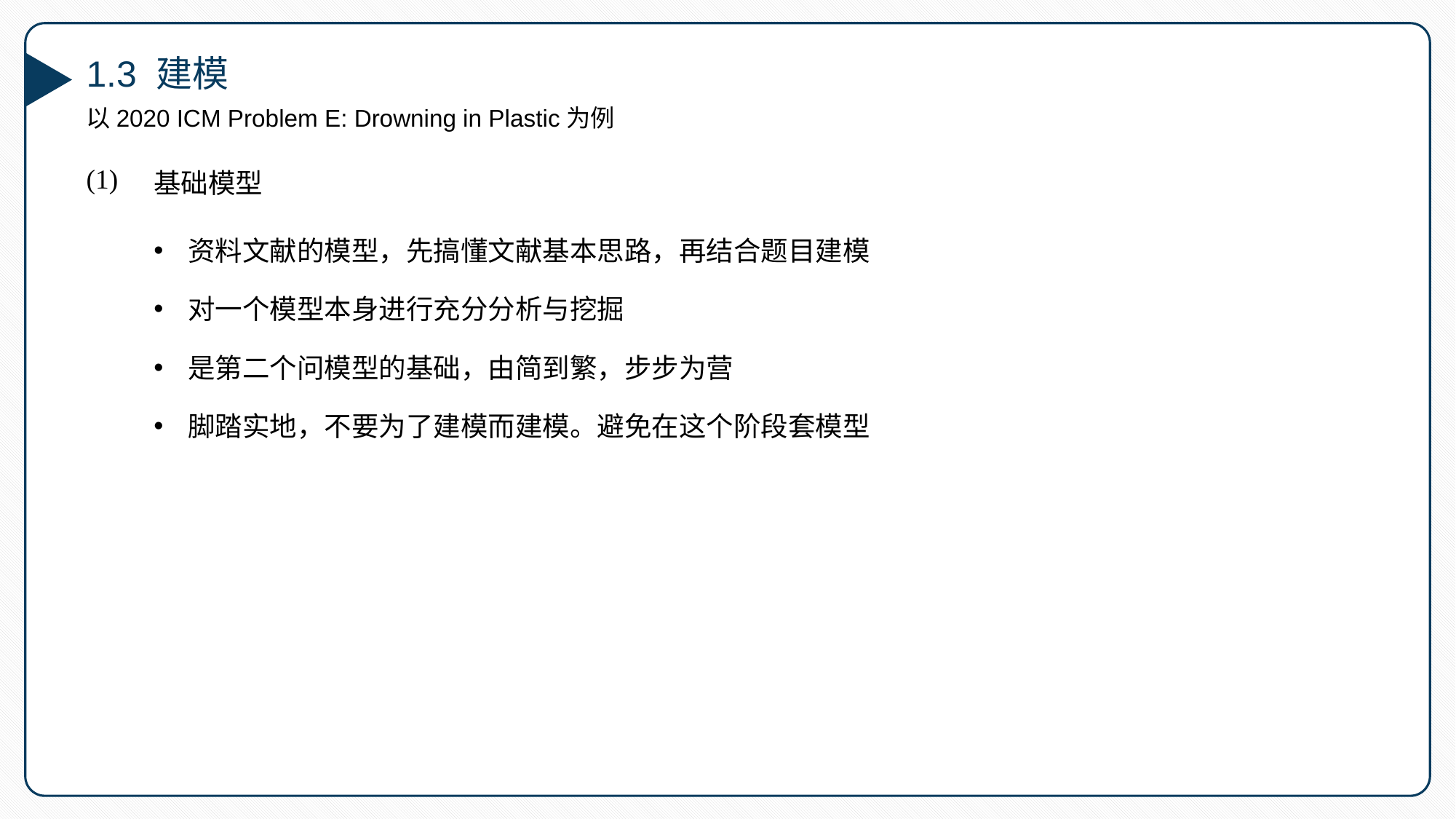

1.3 建模

以2020 ICM Problem E: Drowning in Plastic为例
(1)
基础模型
资料文献的模型，先搞懂文献基本思路，再结合题目建模
对一个模型本身进行充分分析与挖掘
是第二个问模型的基础，由简到繁，步步为营
脚踏实地，不要为了建模而建模。避免在这个阶段套模型